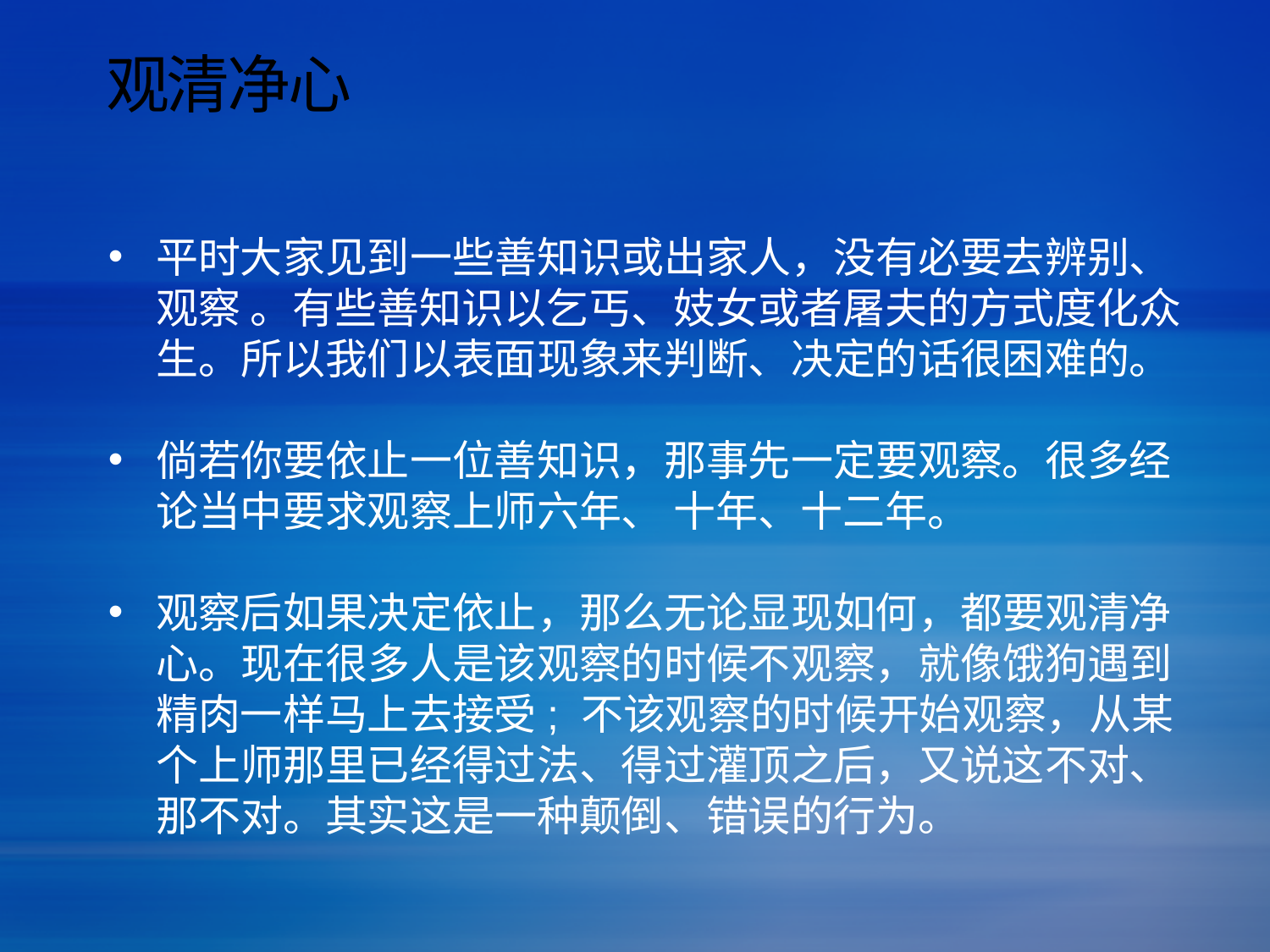

# 观清净心
平时大家见到一些善知识或出家人，没有必要去辨别、观察 。有些善知识以乞丐、妓女或者屠夫的方式度化众生。所以我们以表面现象来判断、决定的话很困难的。

倘若你要依止一位善知识，那事先一定要观察。很多经论当中要求观察上师六年、 十年、十二年。

观察后如果决定依止，那么无论显现如何，都要观清净心。现在很多人是该观察的时候不观察，就像饿狗遇到精肉一样马上去接受; 不该观察的时候开始观察，从某个上师那里已经得过法、得过灌顶之后，又说这不对、那不对。其实这是一种颠倒、错误的行为。